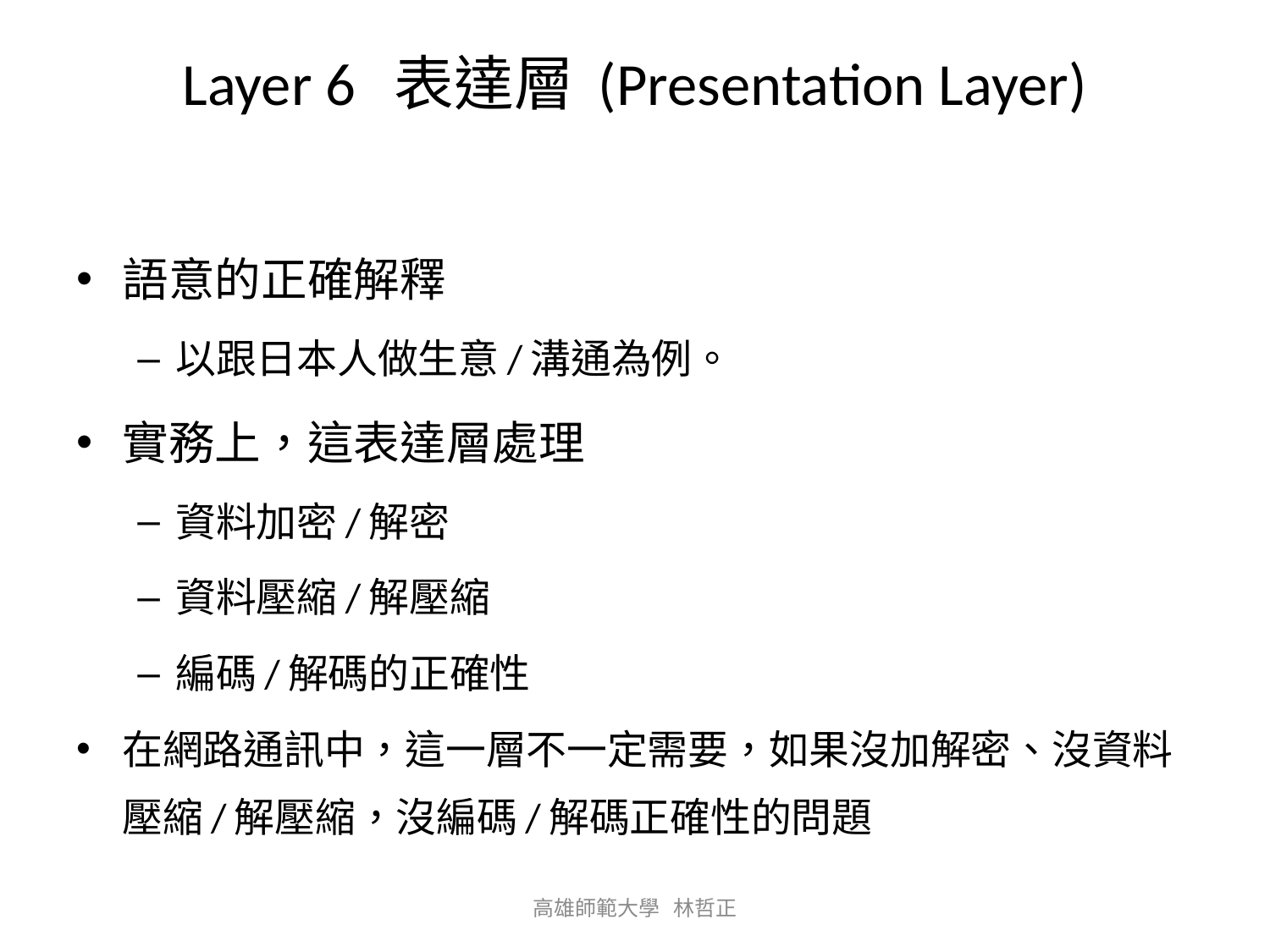

# Layer 6  表達層 (Presentation Layer)
語意的正確解釋
以跟日本人做生意/溝通為例。
實務上，這表達層處理
資料加密/解密
資料壓縮/解壓縮
編碼/解碼的正確性
在網路通訊中，這一層不一定需要，如果沒加解密、沒資料壓縮/解壓縮，沒編碼/解碼正確性的問題

高雄師範大學  林哲正